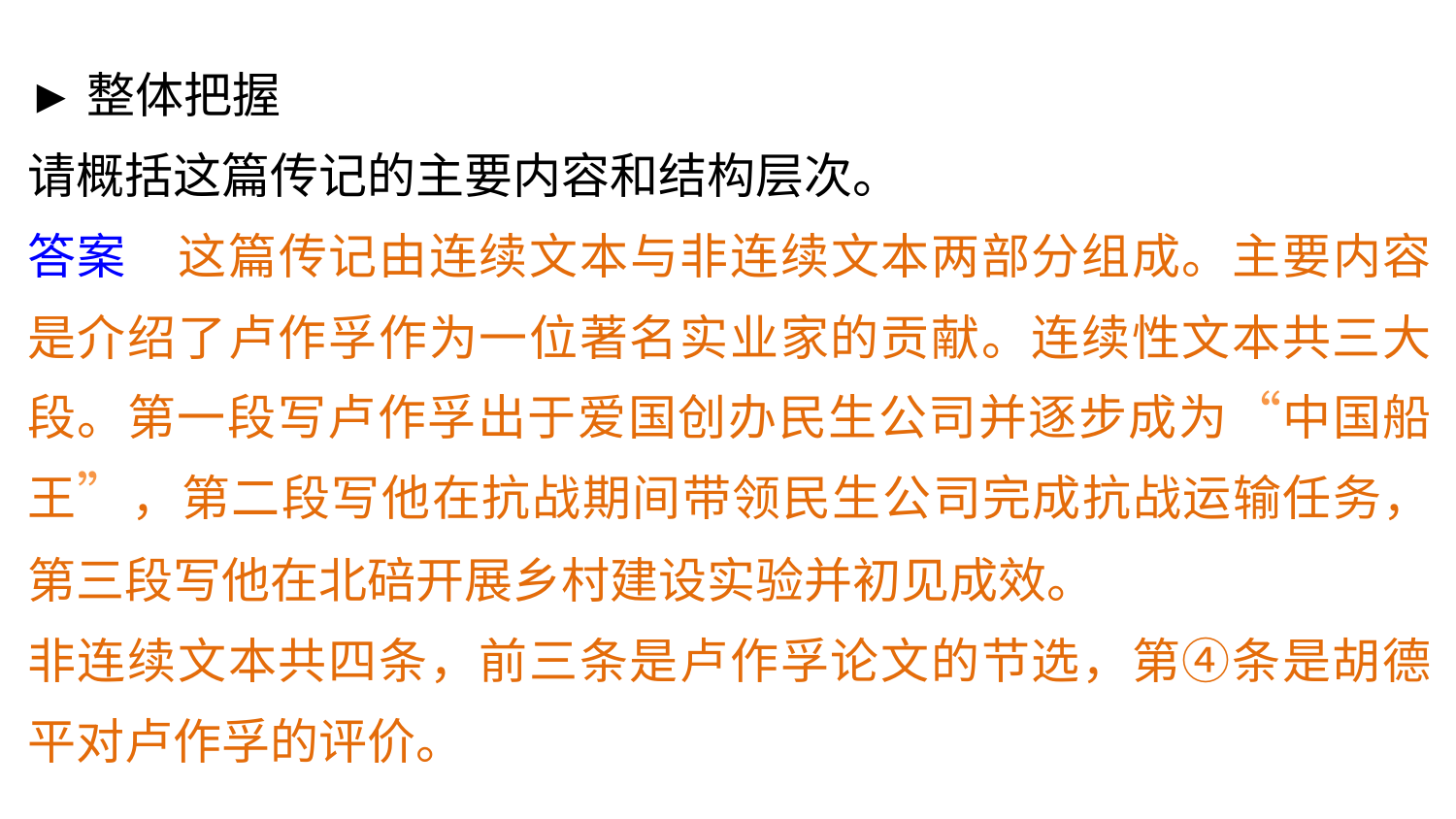

►整体把握
请概括这篇传记的主要内容和结构层次。
答案　这篇传记由连续文本与非连续文本两部分组成。主要内容是介绍了卢作孚作为一位著名实业家的贡献。连续性文本共三大段。第一段写卢作孚出于爱国创办民生公司并逐步成为“中国船王”，第二段写他在抗战期间带领民生公司完成抗战运输任务，第三段写他在北碚开展乡村建设实验并初见成效。
非连续文本共四条，前三条是卢作孚论文的节选，第④条是胡德平对卢作孚的评价。